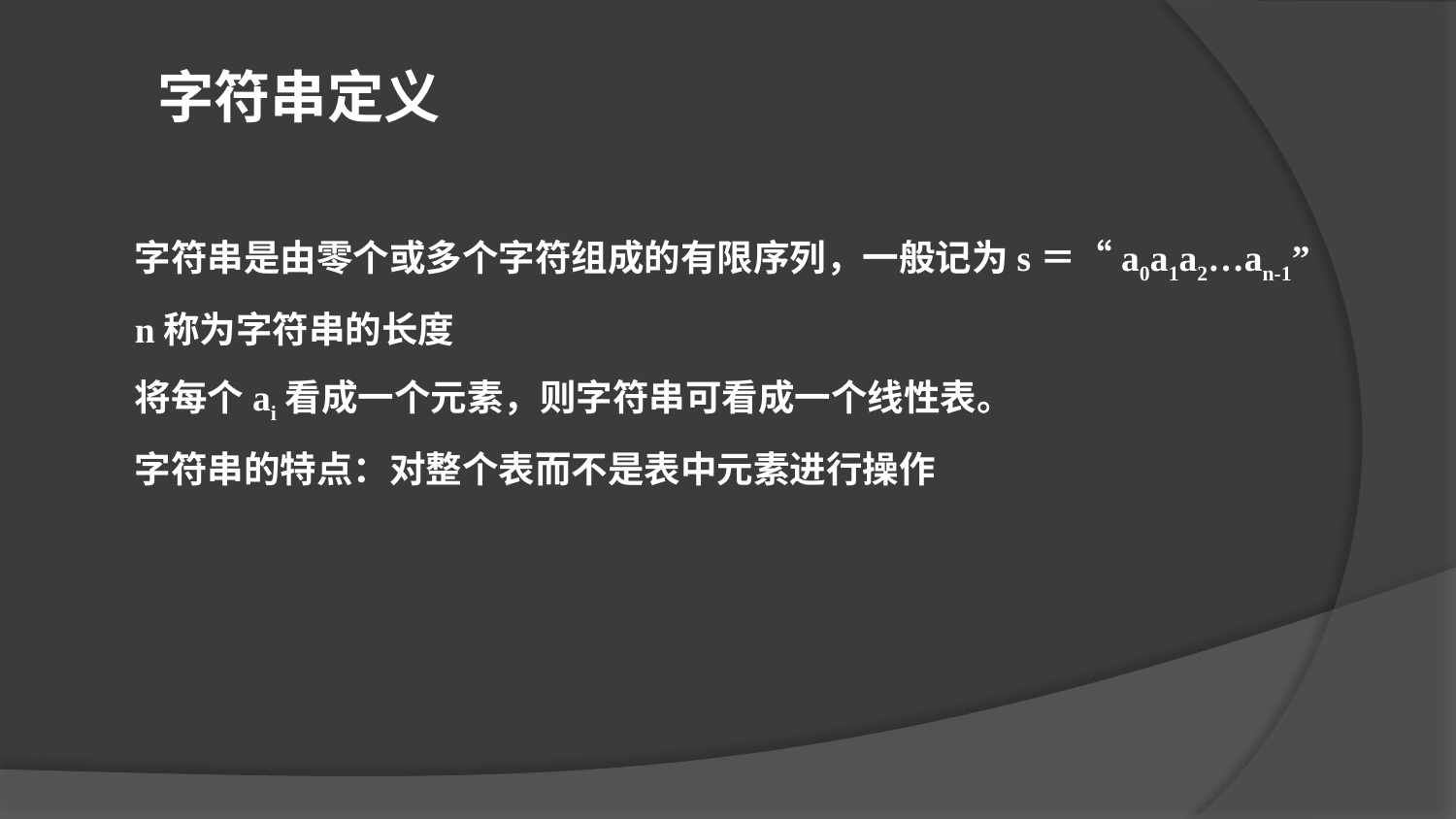

字符串定义
字符串是由零个或多个字符组成的有限序列，一般记为s＝“a0a1a2…an-1”
n称为字符串的长度
将每个ai看成一个元素，则字符串可看成一个线性表。
字符串的特点：对整个表而不是表中元素进行操作